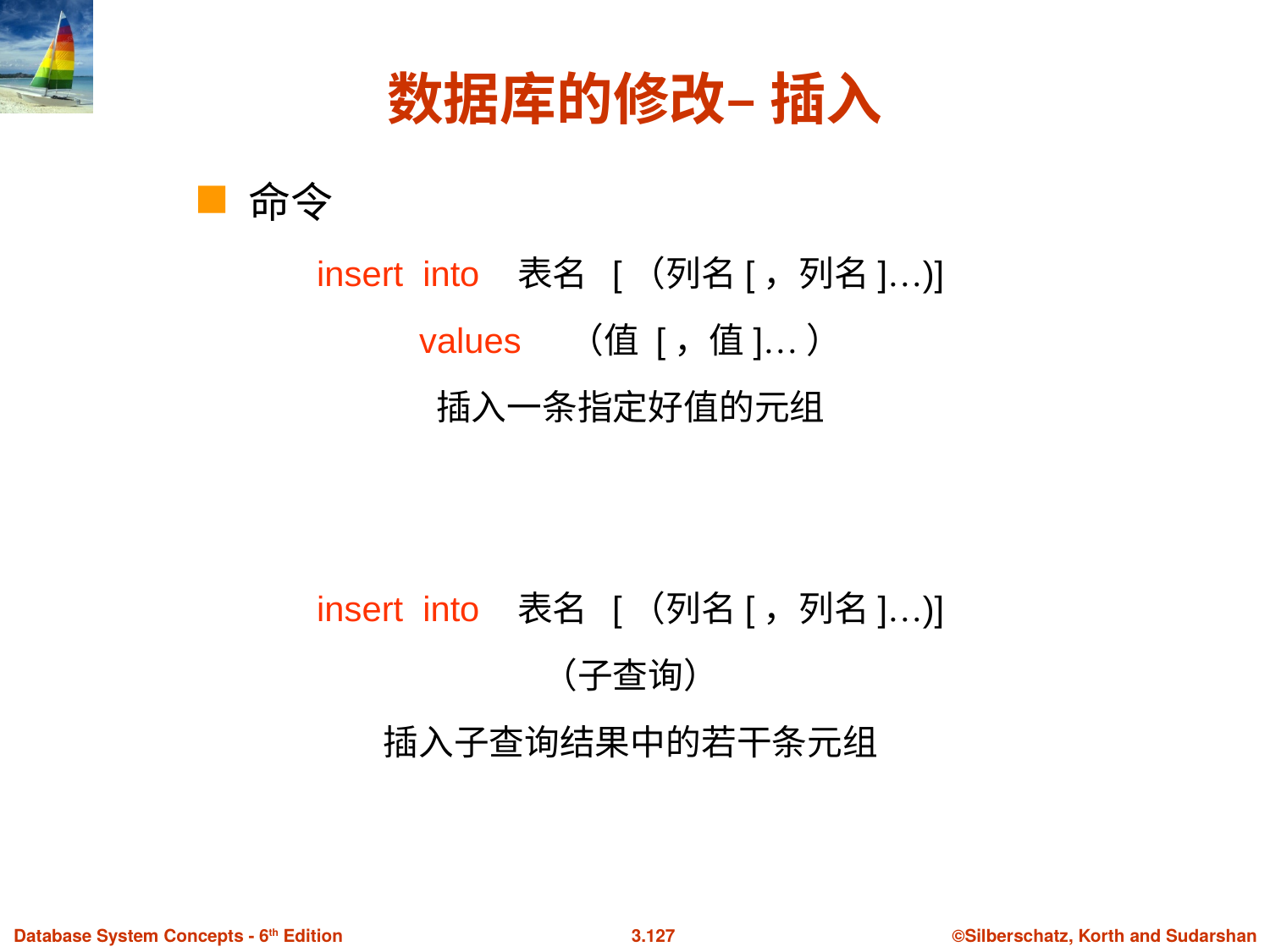

# 数据库的修改– 插入
命令
insert  into   表名  [（列名[，列名]…)]
values    （值 [，值]…）
插入一条指定好值的元组

insert  into   表名  [（列名[，列名]…)]
（子查询）
插入子查询结果中的若干条元组